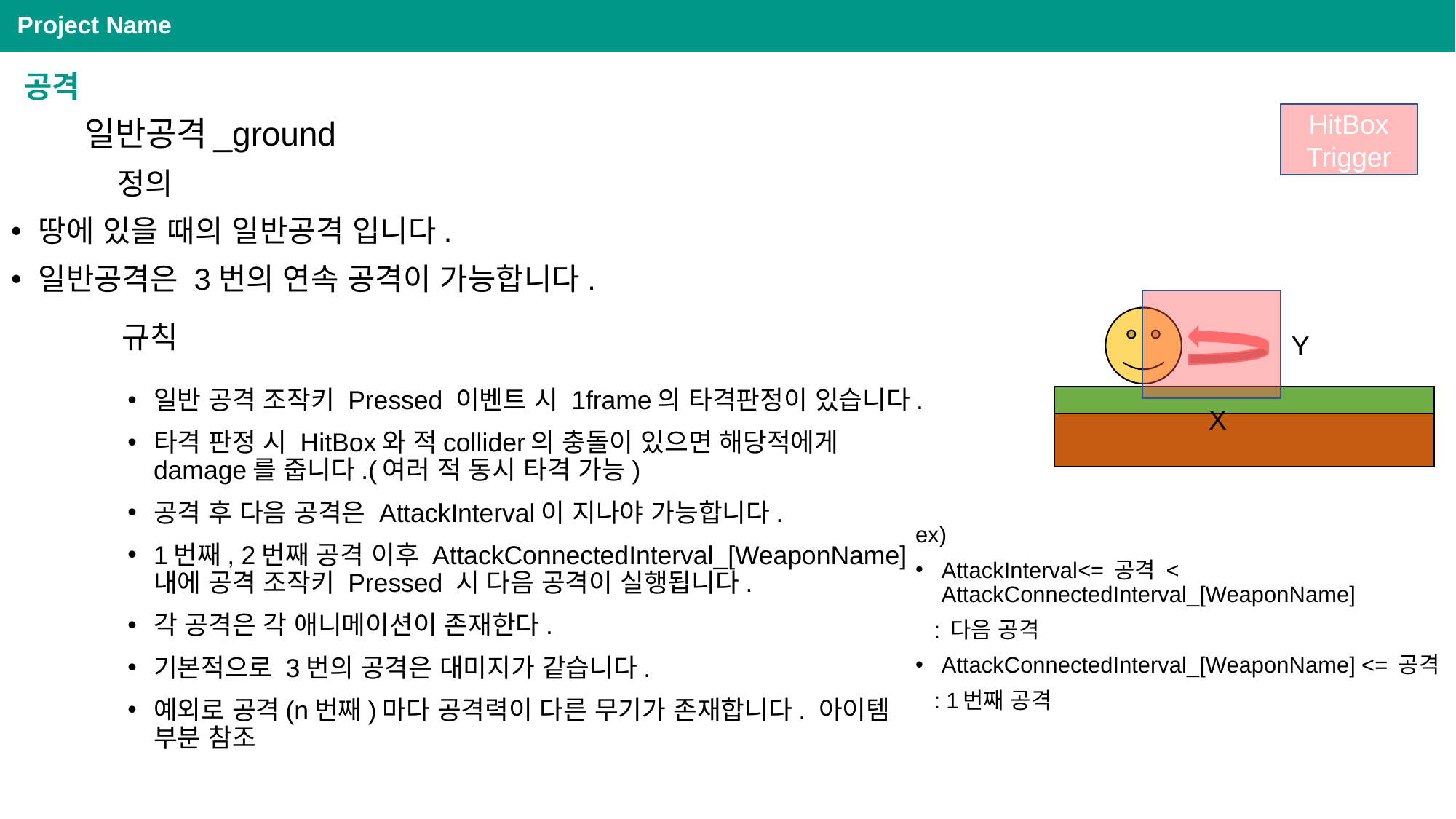

# 공격
HitBox
Trigger
일반공격_ground
정의
땅에 있을 때의 일반공격 입니다.
일반공격은 3번의 연속 공격이 가능합니다.

규칙
Y

일반 공격 조작키 Pressed 이벤트 시 1frame의 타격판정이 있습니다.
타격 판정 시 HitBox와 적collider의 충돌이 있으면 해당적에게 damage를 줍니다.(여러 적 동시 타격 가능)
공격 후 다음 공격은 AttackInterval이 지나야 가능합니다.
1번째, 2번째 공격 이후 AttackConnectedInterval_[WeaponName]내에 공격 조작키 Pressed 시 다음 공격이 실행됩니다.
각 공격은 각 애니메이션이 존재한다.
기본적으로 3번의 공격은 대미지가 같습니다.
예외로 공격(n번째)마다 공격력이 다른 무기가 존재합니다. 아이템 부분 참조

X
ex)
AttackInterval<= 공격 < AttackConnectedInterval_[WeaponName]
   : 다음 공격
AttackConnectedInterval_[WeaponName] <= 공격
   : 1번째 공격